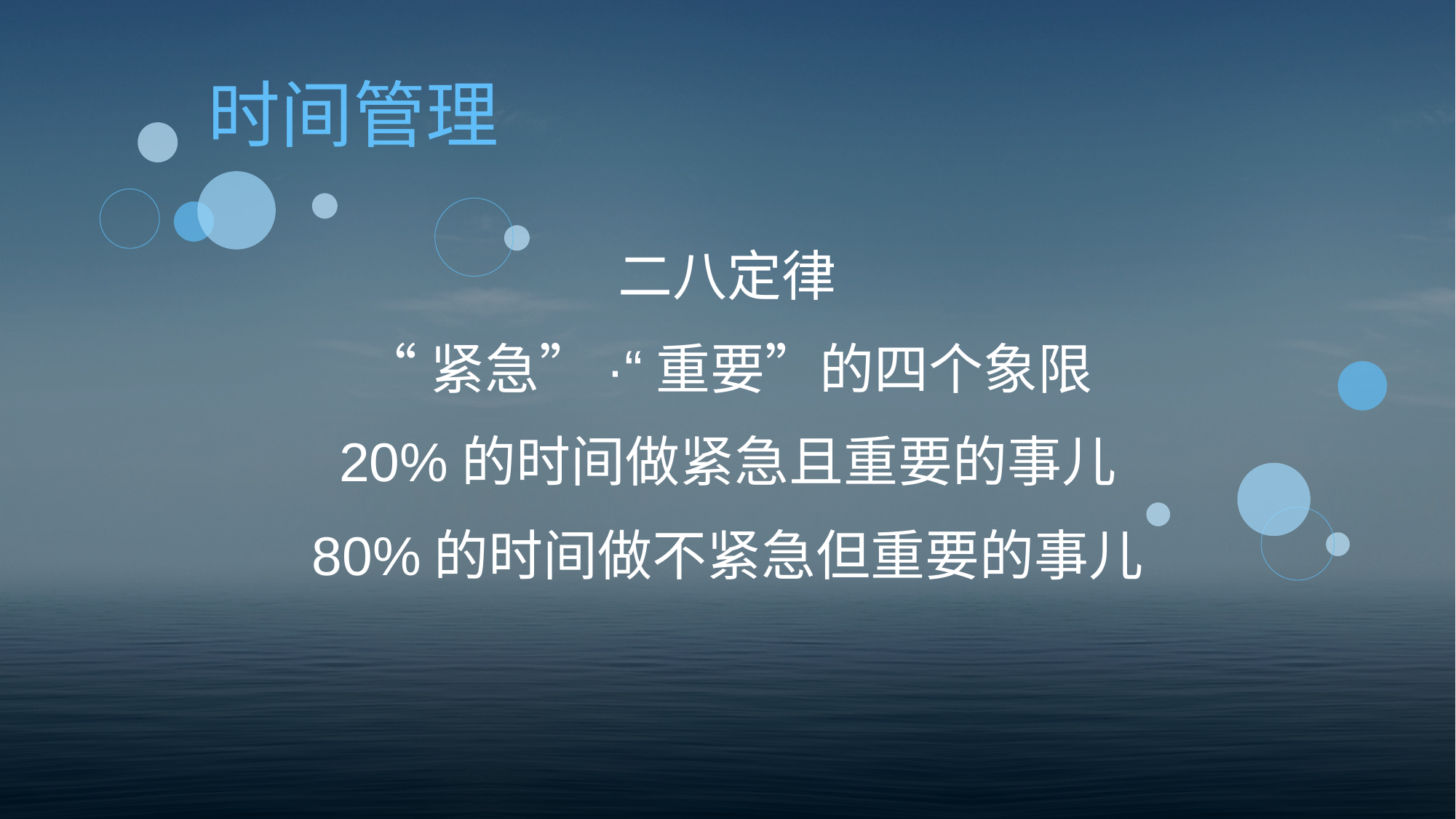

# 时间管理
二八定律
“紧急”·“重要”的四个象限
20%的时间做紧急且重要的事儿
80%的时间做不紧急但重要的事儿